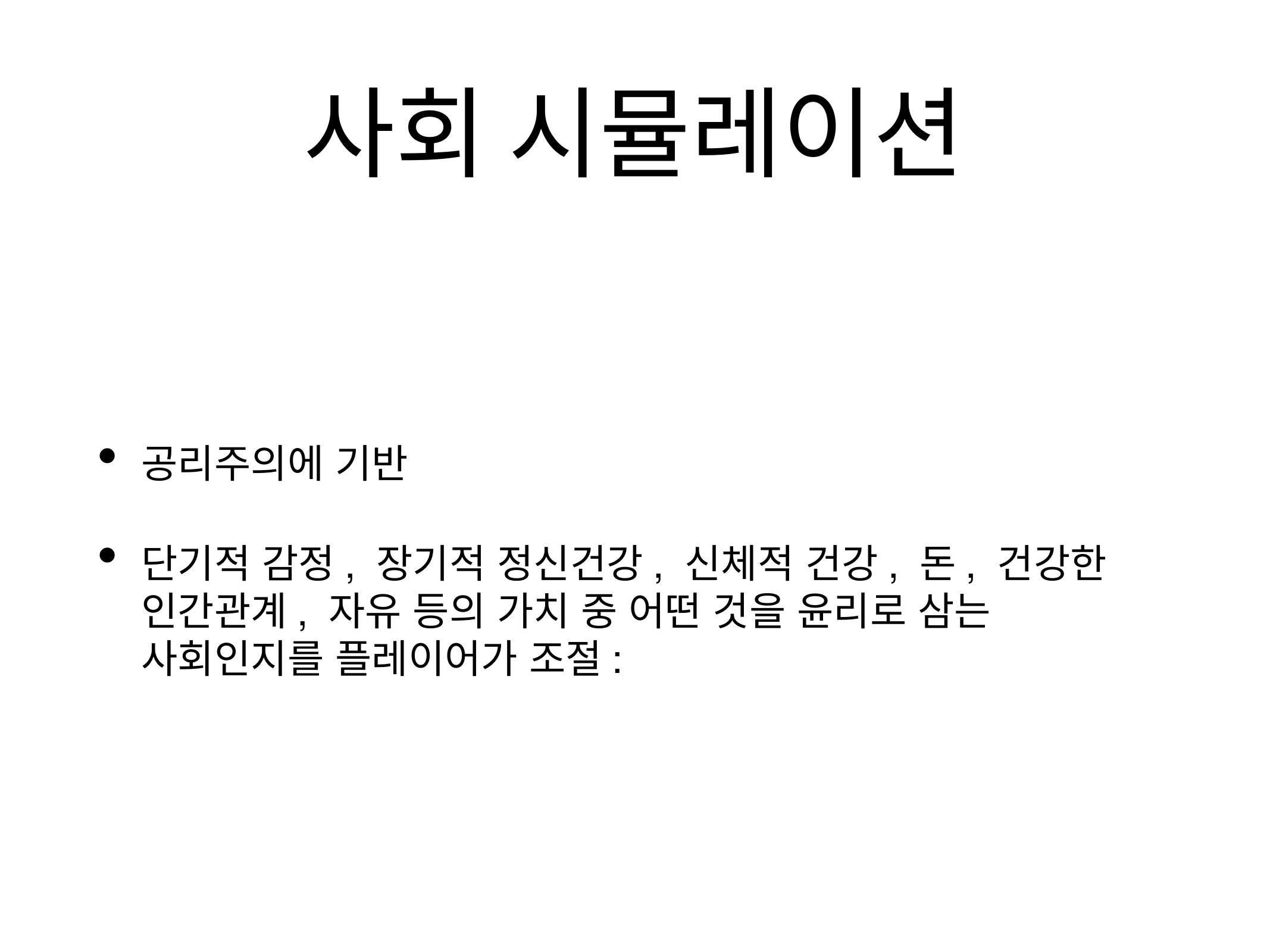

# 사회 시뮬레이션
공리주의에 기반
단기적 감정, 장기적 정신건강, 신체적 건강, 돈, 건강한 인간관계, 자유 등의 가치 중 어떤 것을 윤리로 삼는 사회인지를 플레이어가 조절: